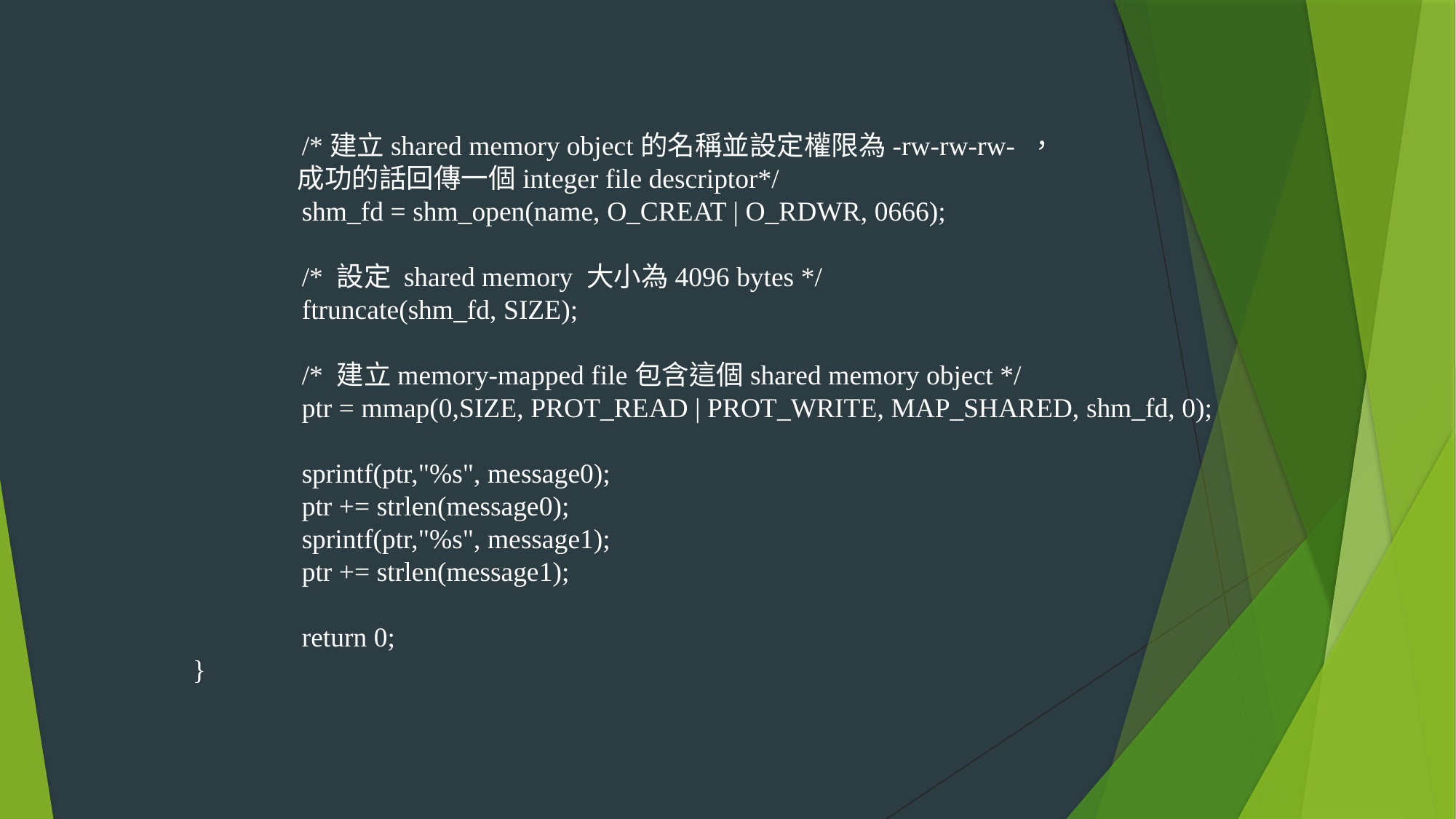

/*建立shared memory object的名稱並設定權限為-rw-rw-rw- ，
                 成功的話回傳一個integer file descriptor*/
	shm_fd = shm_open(name, O_CREAT | O_RDWR, 0666);

	/* 設定 shared memory 大小為4096 bytes */
	ftruncate(shm_fd, SIZE);

	/* 建立memory-mapped file包含這個shared memory object */
	ptr = mmap(0,SIZE, PROT_READ | PROT_WRITE, MAP_SHARED, shm_fd, 0);

	sprintf(ptr,"%s", message0);
	ptr += strlen(message0);
	sprintf(ptr,"%s", message1);
	ptr += strlen(message1);

	return 0;
}